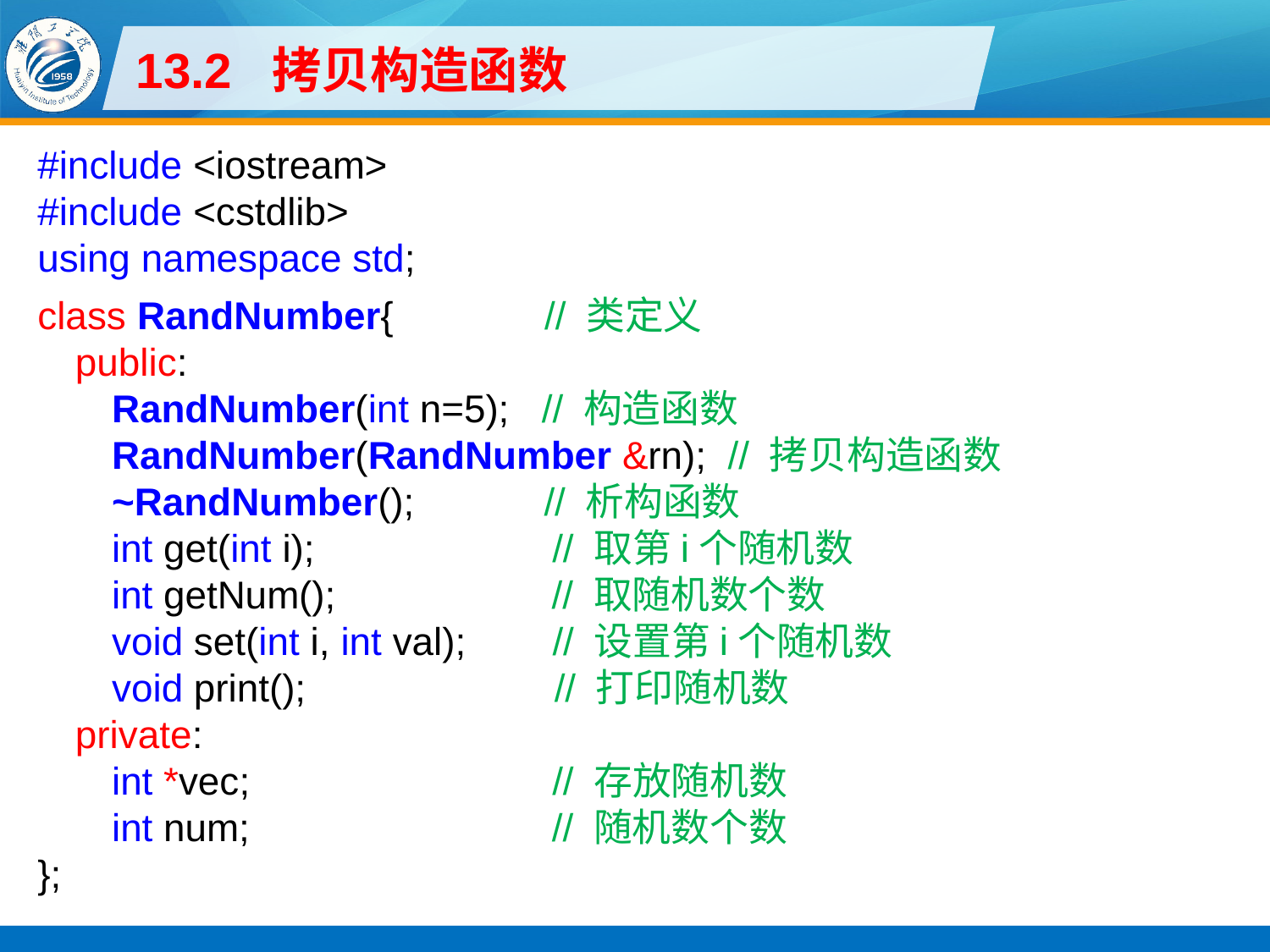

# 13.2  拷贝构造函数
#include <iostream>
#include <cstdlib>
using namespace std;
class RandNumber{              // 类定义
public:
RandNumber(int n=5);   // 构造函数
RandNumber(RandNumber &rn);  // 拷贝构造函数
~RandNumber();            // 析构函数
int get(int i);                      // 取第i个随机数
int getNum();                    // 取随机数个数
void set(int i, int val);        // 设置第i个随机数
void print();                       // 打印随机数
private:
int *vec;                            // 存放随机数
int num;                            // 随机数个数
};